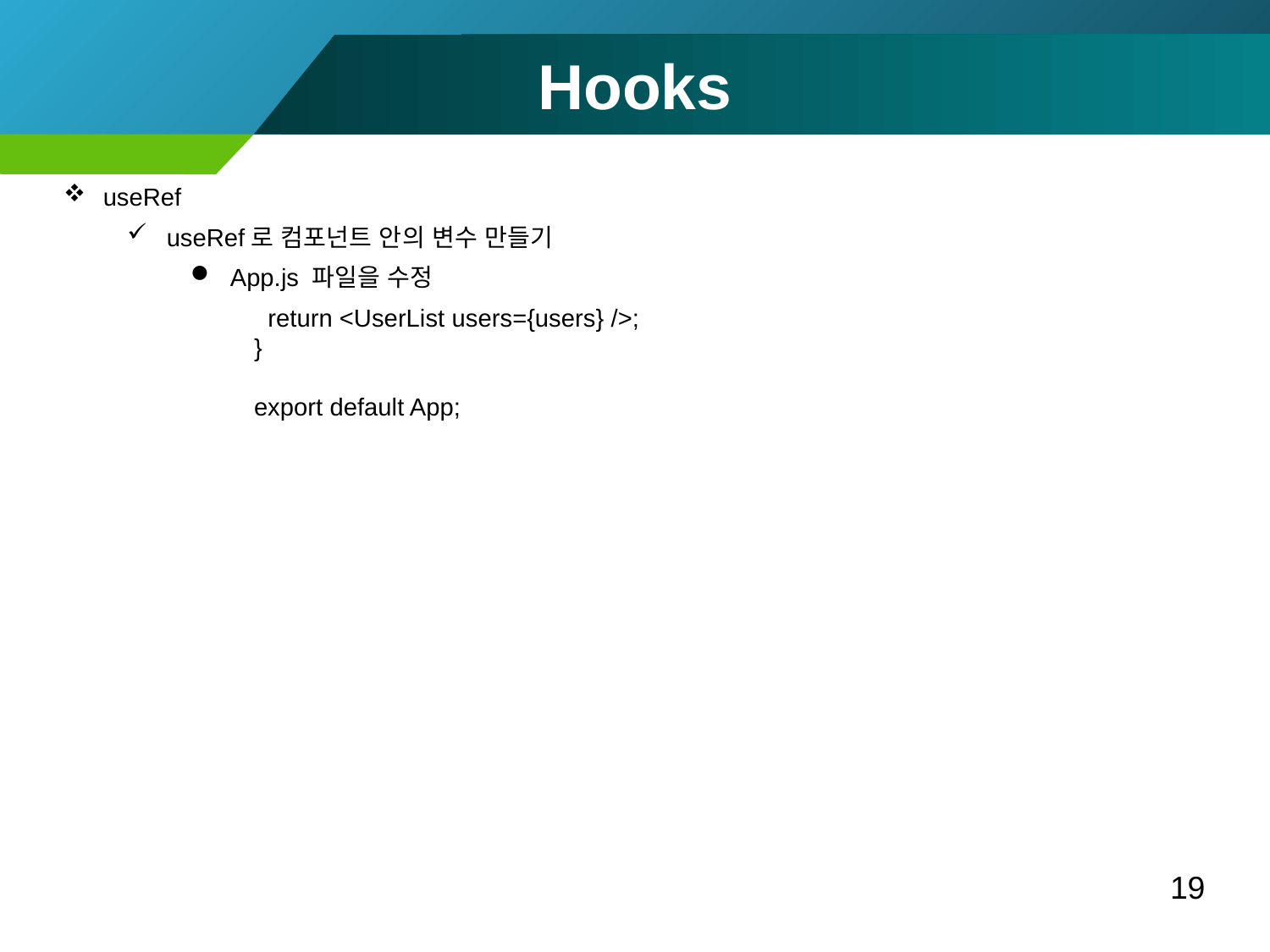

Hooks
useRef
useRef로 컴포넌트 안의 변수 만들기
App.js 파일을 수정
  return <UserList users={users} />;
}

export default App;
19